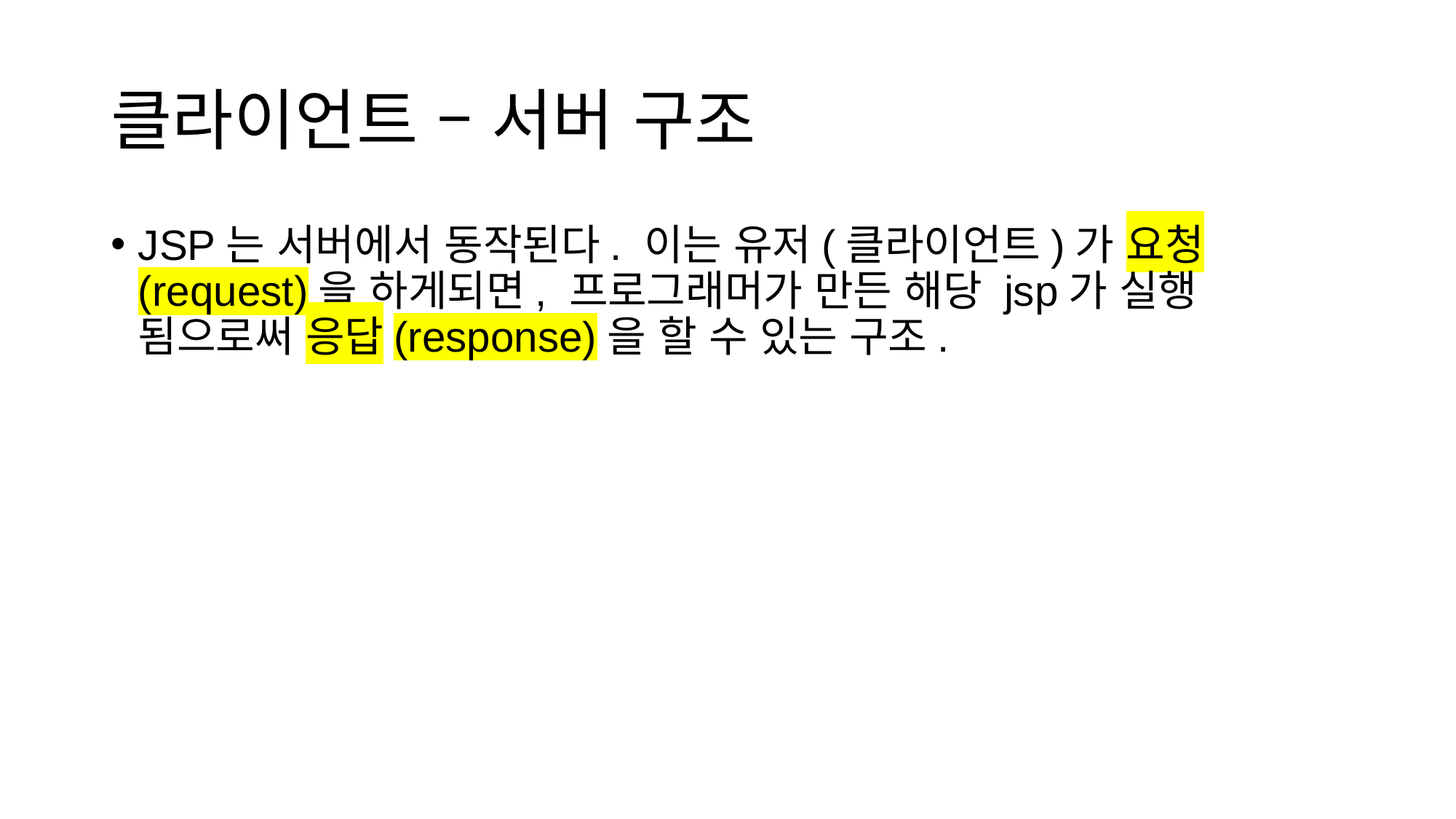

# 클라이언트 – 서버 구조
JSP는 서버에서 동작된다. 이는 유저(클라이언트)가 요청(request)을 하게되면, 프로그래머가 만든 해당 jsp가 실행 됨으로써 응답(response)을 할 수 있는 구조.